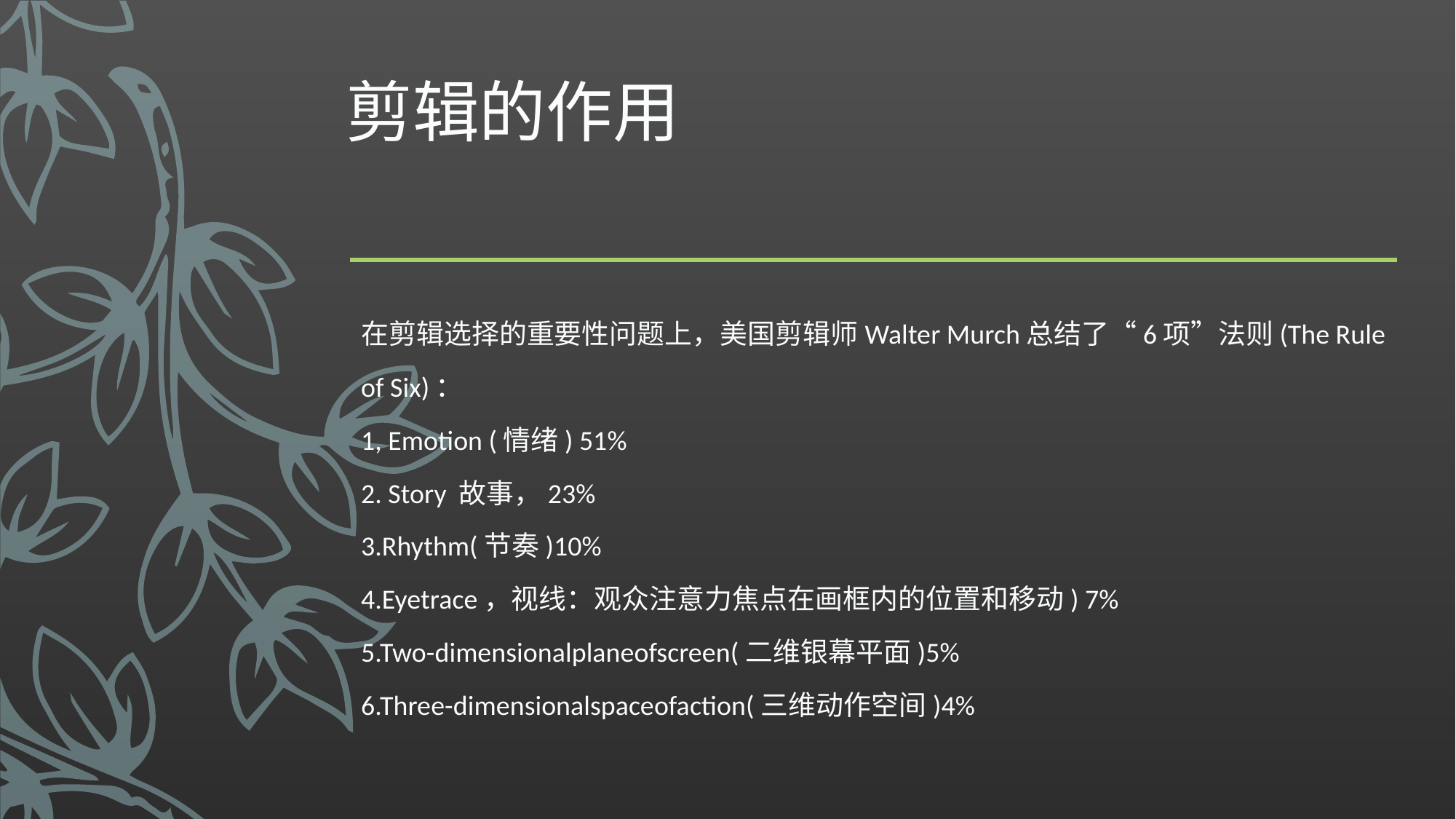

# 剪辑的作用
在剪辑选择的重要性问题上，美国剪辑师Walter Murch总结了“6项”法则(The Rule of Six)：
1, Emotion (情绪) 51%
2. Story 故事，23%
3.Rhythm(节奏)10%
4.Eyetrace，视线：观众注意力焦点在画框内的位置和移动) 7%
5.Two-dimensionalplaneofscreen(二维银幕平面)5%
6.Three-dimensionalspaceofaction(三维动作空间)4%